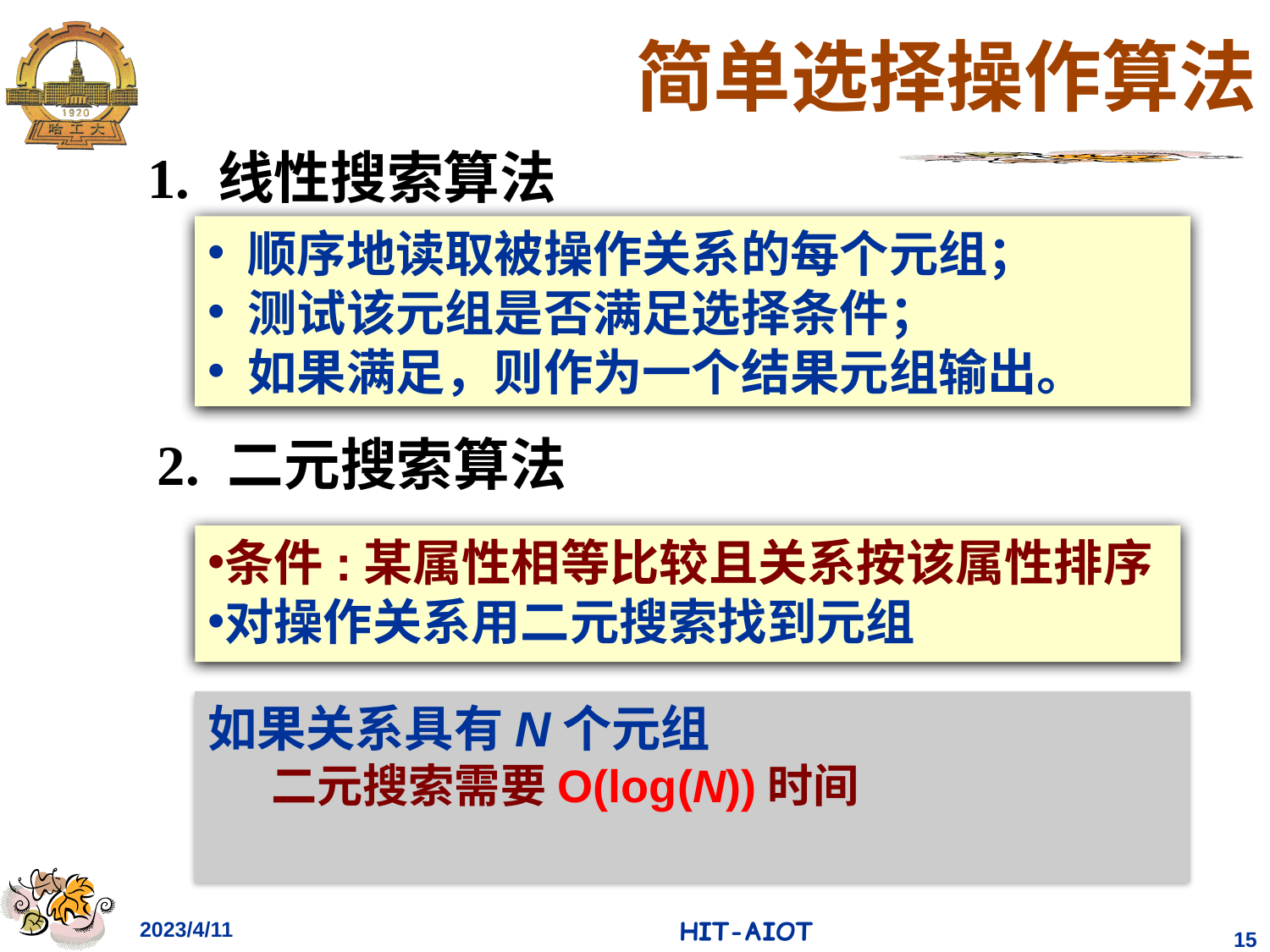

# 简单选择操作算法
1. 线性搜索算法
 顺序地读取被操作关系的每个元组；
 测试该元组是否满足选择条件；
 如果满足，则作为一个结果元组输出。
2. 二元搜索算法
条件:某属性相等比较且关系按该属性排序
对操作关系用二元搜索找到元组

如果关系具有N个元组
二元搜索需要O(log(N))时间
2023/4/11
HIT-AIOT
15